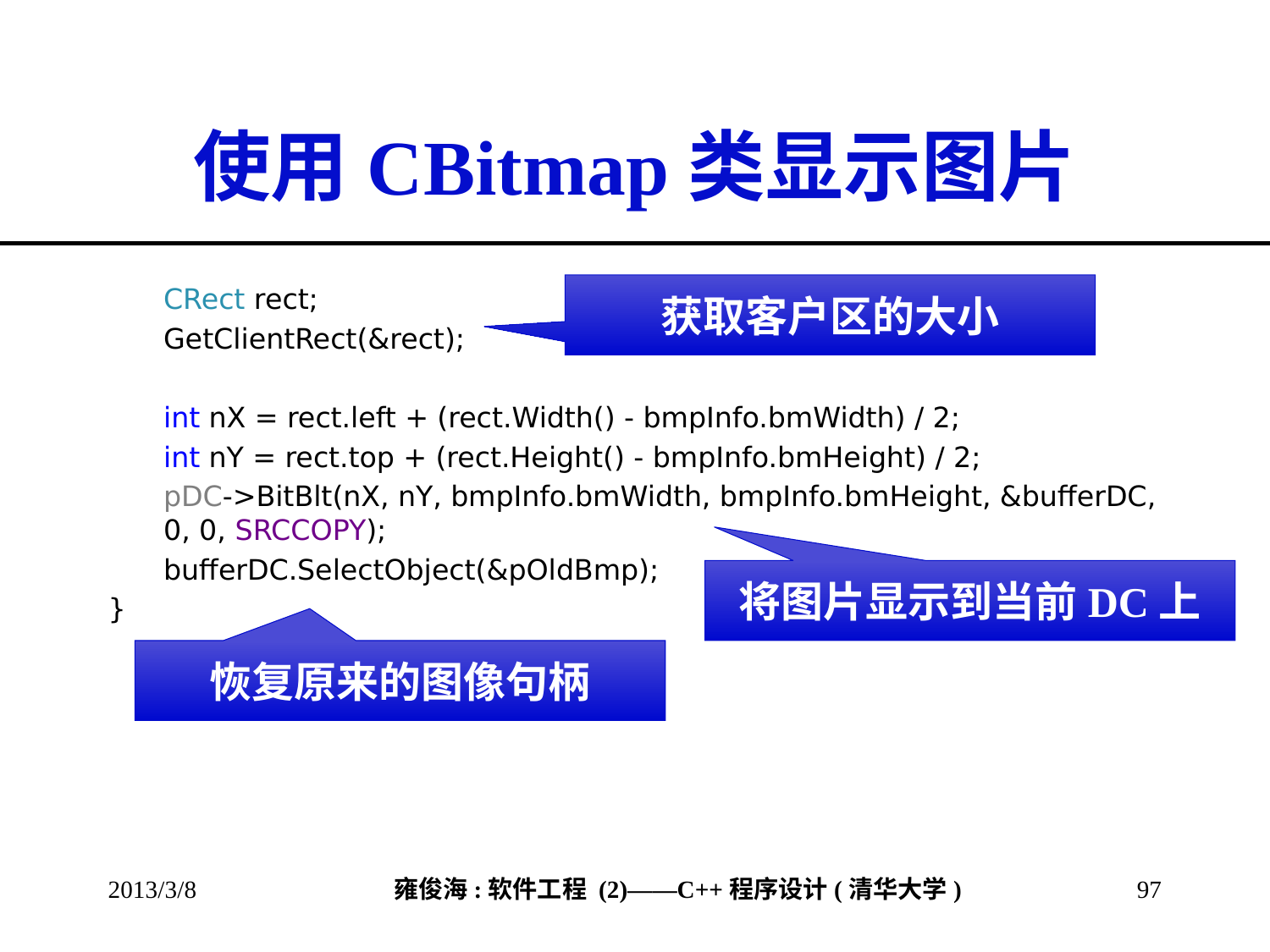

# 使用CBitmap类显示图片
CRect rect;
GetClientRect(&rect);

int nX = rect.left + (rect.Width() - bmpInfo.bmWidth) / 2;
int nY = rect.top + (rect.Height() - bmpInfo.bmHeight) / 2;
pDC->BitBlt(nX, nY, bmpInfo.bmWidth, bmpInfo.bmHeight, &bufferDC, 0, 0, SRCCOPY);
bufferDC.SelectObject(&pOldBmp);
}
获取客户区的大小
将图片显示到当前DC上
恢复原来的图像句柄
2013/3/8
97